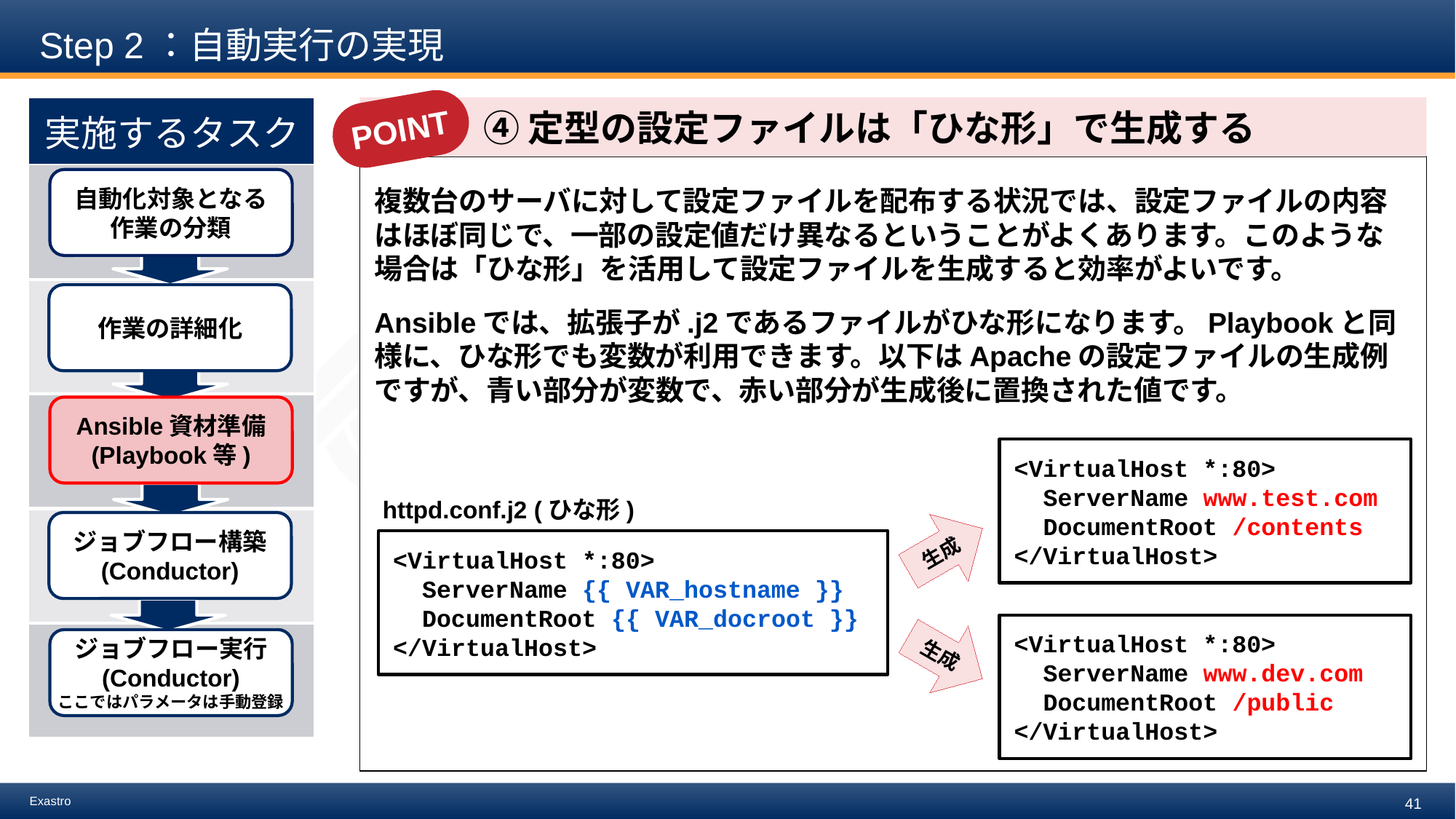

# Step 2：自動実行の実現
POINT
| 実施するタスク |
| --- |
|  |
|  |
|  |
|  |
|  |
　　　④ 定型の設定ファイルは「ひな形」で生成する

複数台のサーバに対して設定ファイルを配布する状況では、設定ファイルの内容はほぼ同じで、一部の設定値だけ異なるということがよくあります。このような場合は「ひな形」を活用して設定ファイルを生成すると効率がよいです。

Ansibleでは、拡張子が.j2であるファイルがひな形になります。Playbookと同様に、ひな形でも変数が利用できます。以下はApacheの設定ファイルの生成例ですが、青い部分が変数で、赤い部分が生成後に置換された値です。
自動化対象となる作業の分類

作業の詳細化

Ansible資材準備
(Playbook等)
<VirtualHost *:80>
  ServerName www.test.com
  DocumentRoot /contents
</VirtualHost>

httpd.conf.j2 (ひな形)
 生成
ジョブフロー構築
(Conductor)
<VirtualHost *:80>
  ServerName {{ VAR_hostname }}
  DocumentRoot {{ VAR_docroot }}
</VirtualHost>

<VirtualHost *:80>
  ServerName www.dev.com
  DocumentRoot /public
</VirtualHost>
 生成
ジョブフロー実行
(Conductor)
ここではパラメータは手動登録